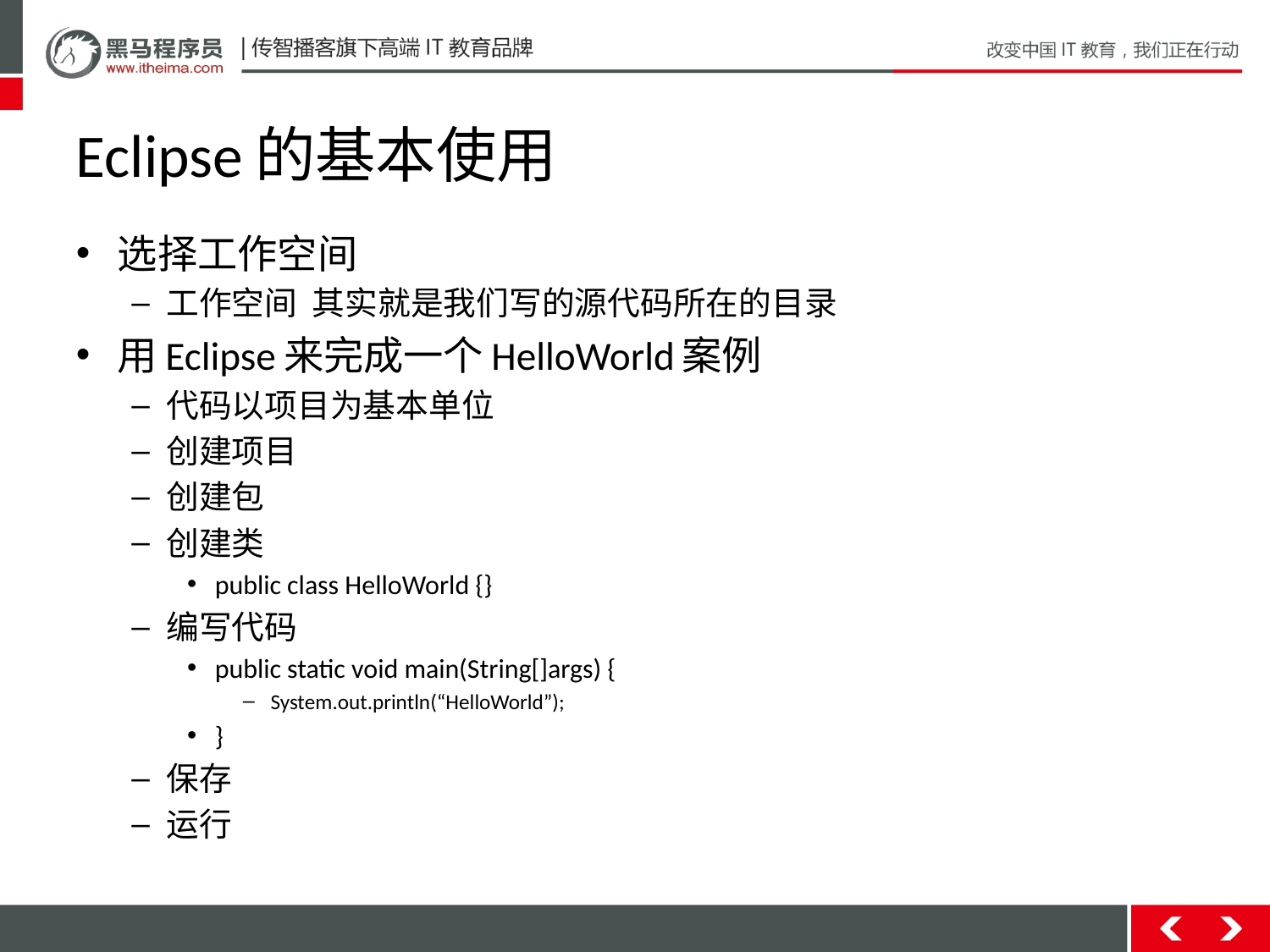

# Eclipse的基本使用
选择工作空间
工作空间  其实就是我们写的源代码所在的目录
用Eclipse来完成一个HelloWorld案例
代码以项目为基本单位
创建项目
创建包
创建类
public class HelloWorld {}
编写代码
public static void main(String[]args) {
System.out.println(“HelloWorld”);
}
保存
运行